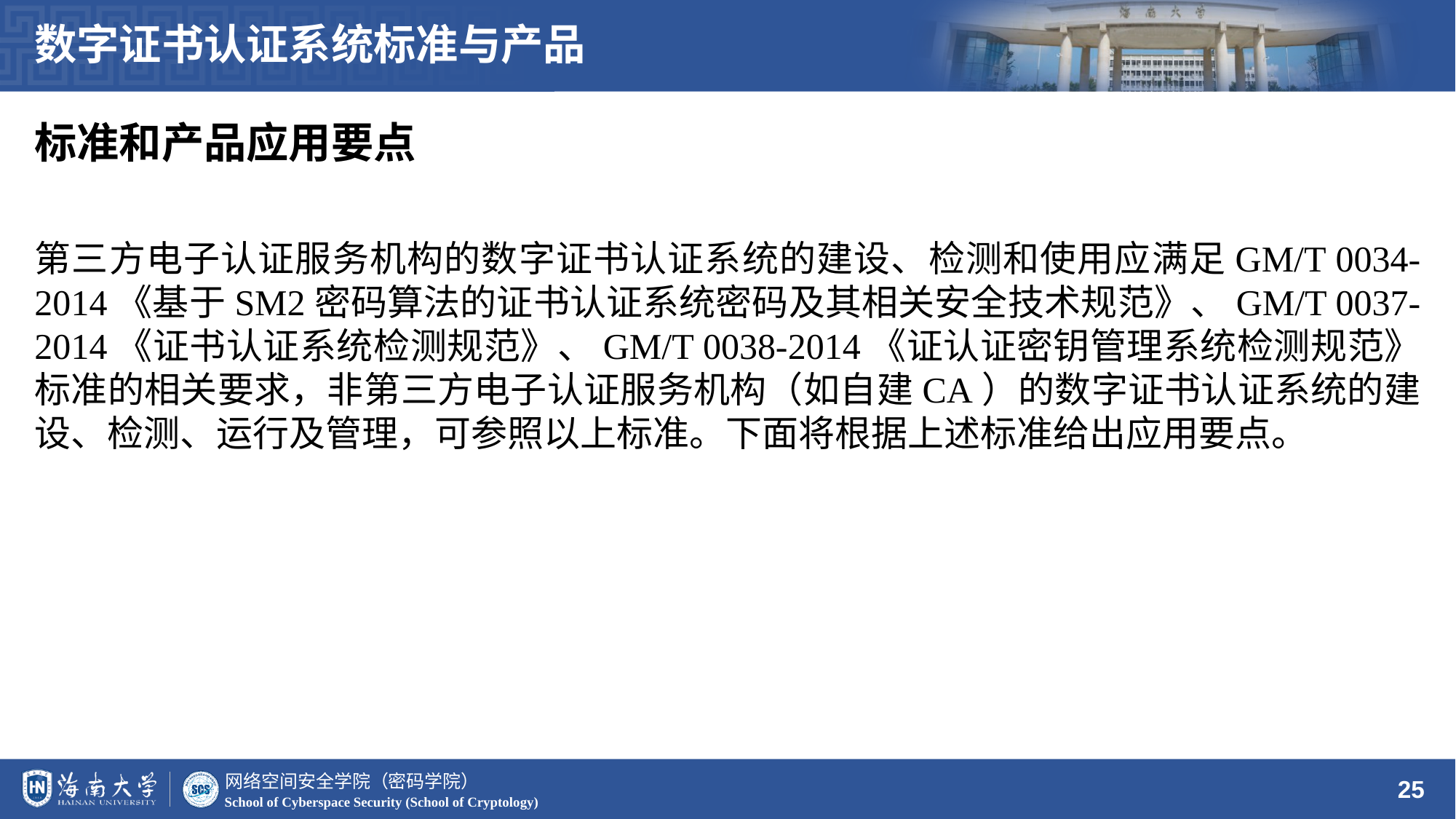

数字证书认证系统标准与产品
标准和产品应用要点

第三方电子认证服务机构的数字证书认证系统的建设、检测和使用应满足GM/T 0034-2014《基于SM2密码算法的证书认证系统密码及其相关安全技术规范》、GM/T 0037-2014《证书认证系统检测规范》、GM/T 0038-2014《证认证密钥管理系统检测规范》标准的相关要求，非第三方电子认证服务机构（如自建CA）的数字证书认证系统的建设、检测、运行及管理，可参照以上标准。下面将根据上述标准给出应用要点。
25